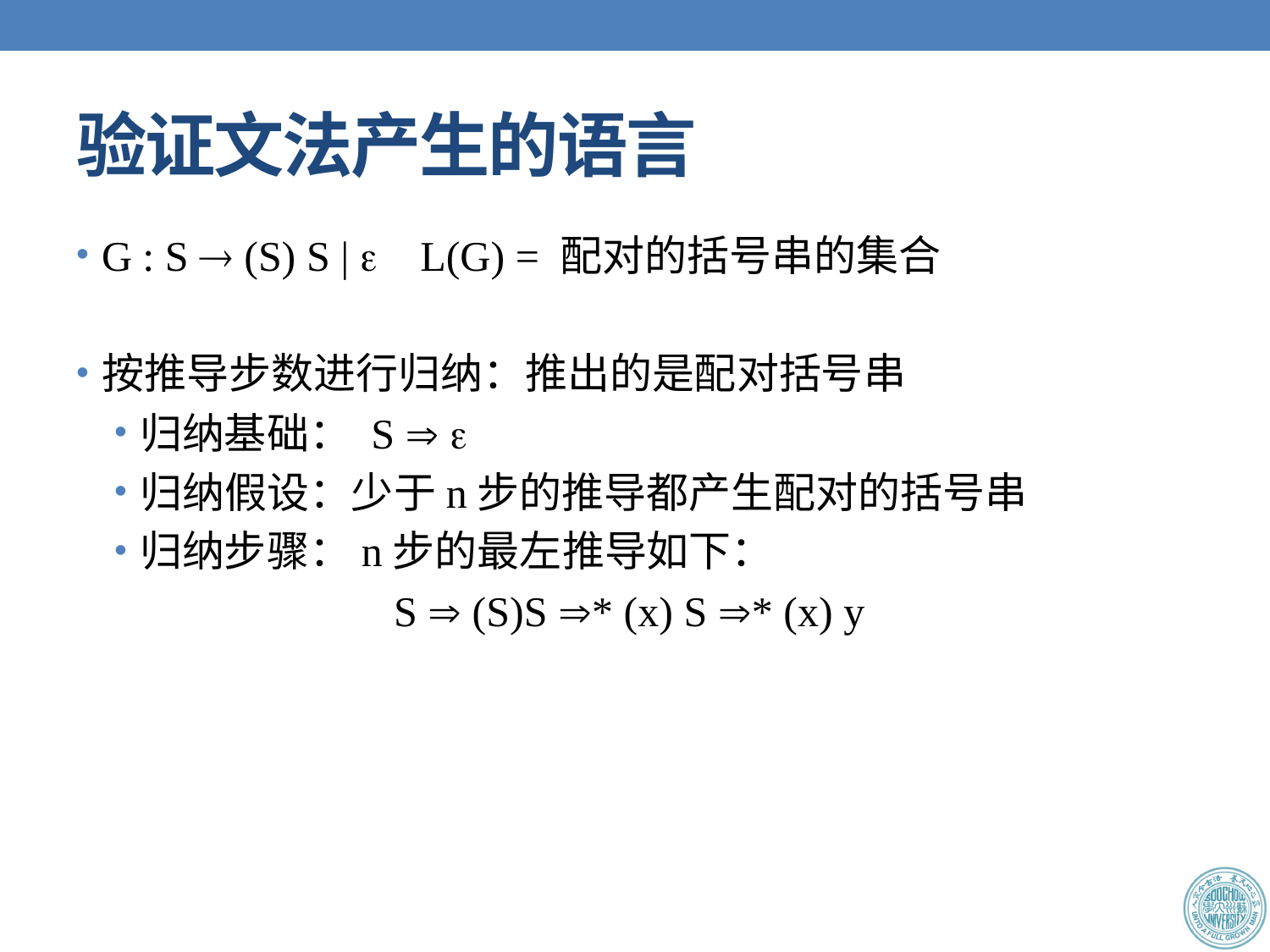

# 验证文法产生的语言
G : S → (S) S | ε    L(G) = 配对的括号串的集合

按推导步数进行归纳：推出的是配对括号串
归纳基础： S ⇒ ε
归纳假设：少于n步的推导都产生配对的括号串
归纳步骤：n步的最左推导如下：
			S ⇒ (S)S ⇒* (x) S ⇒* (x) y